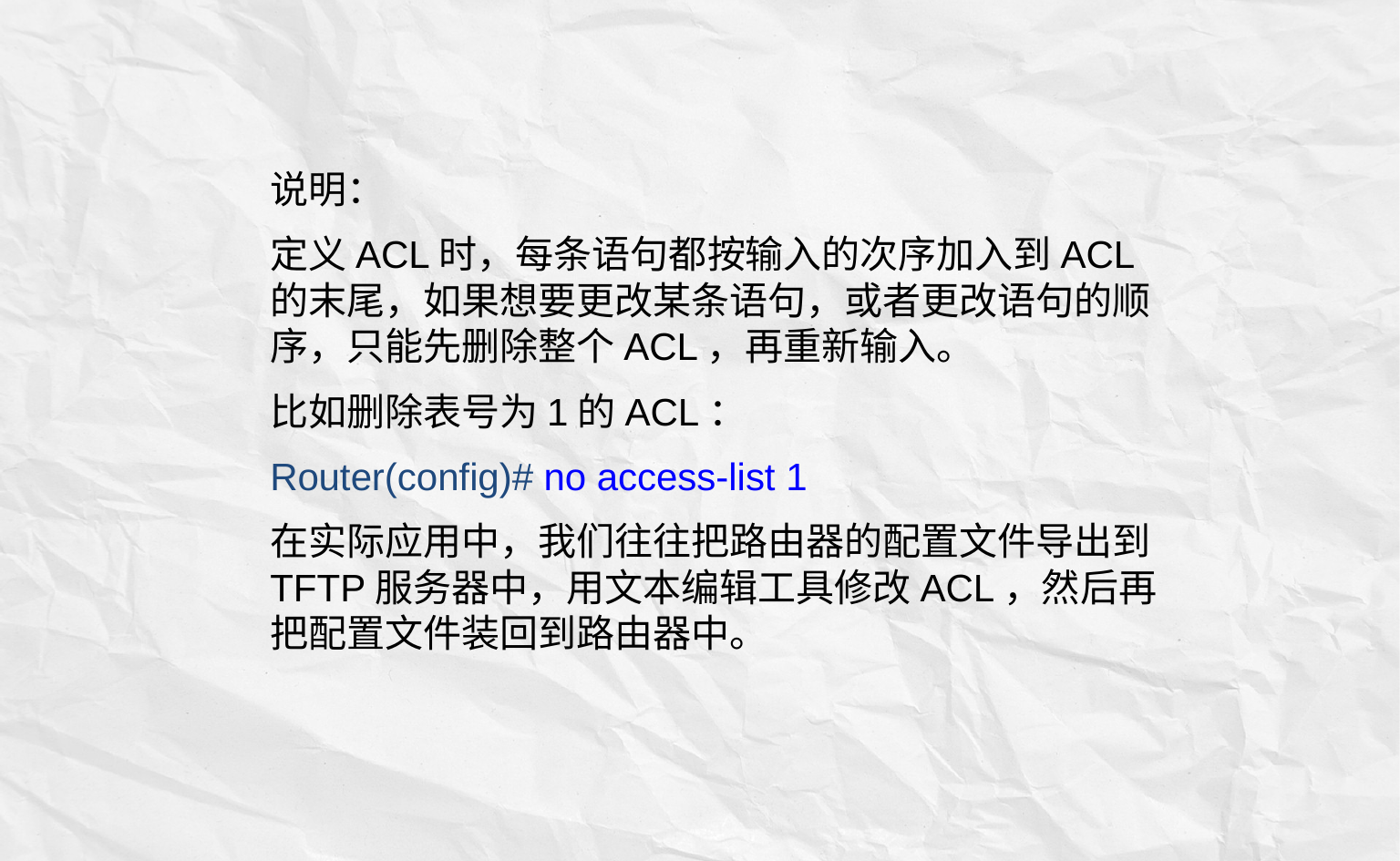

说明：
定义ACL时，每条语句都按输入的次序加入到ACL的末尾，如果想要更改某条语句，或者更改语句的顺序，只能先删除整个ACL，再重新输入。
比如删除表号为1的ACL：
Router(config)# no access-list 1
在实际应用中，我们往往把路由器的配置文件导出到TFTP服务器中，用文本编辑工具修改ACL，然后再把配置文件装回到路由器中。

52